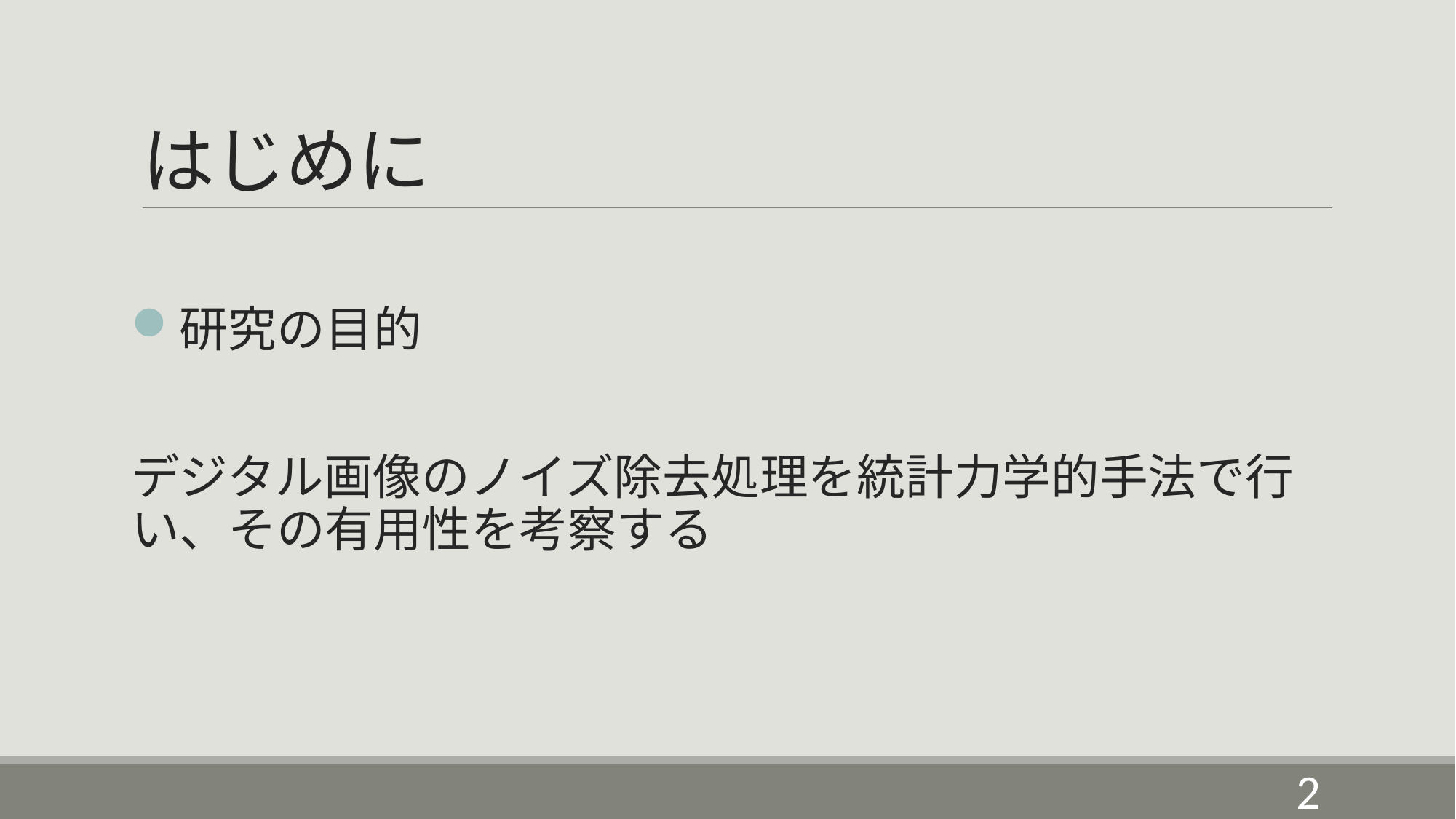

# はじめに

研究の目的

デジタル画像のノイズ除去処理を統計力学的手法で行い、その有用性を考察する
2